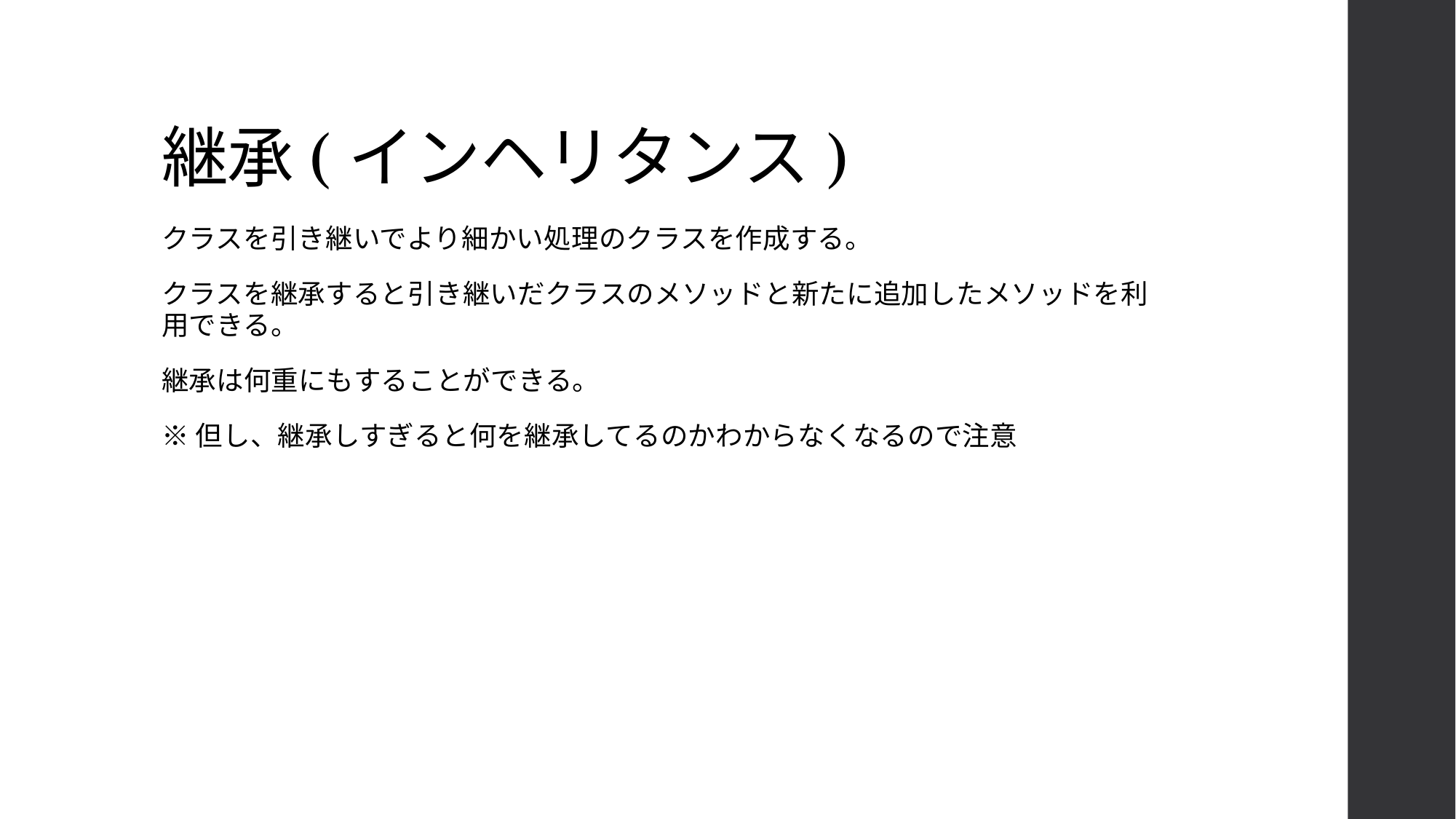

# 継承(インヘリタンス)
クラスを引き継いでより細かい処理のクラスを作成する。
クラスを継承すると引き継いだクラスのメソッドと新たに追加したメソッドを利用できる。
継承は何重にもすることができる。
※但し、継承しすぎると何を継承してるのかわからなくなるので注意